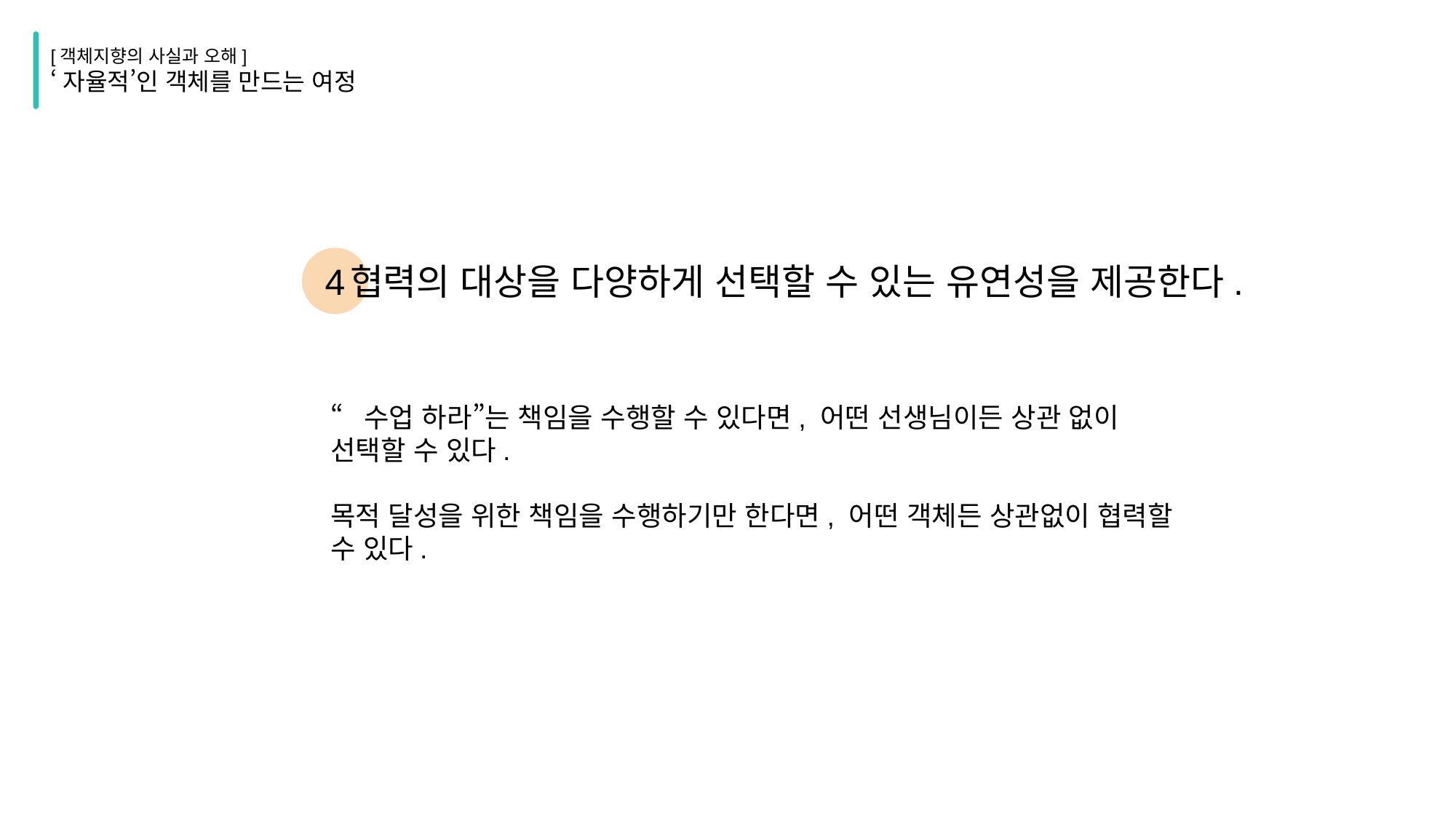

[객체지향의 사실과 오해]
‘자율적’인 객체를 만드는 여정

4
협력의 대상을 다양하게 선택할 수 있는 유연성을 제공한다.
“수업 하라”는 책임을 수행할 수 있다면, 어떤 선생님이든 상관 없이 선택할 수 있다.

목적 달성을 위한 책임을 수행하기만 한다면, 어떤 객체든 상관없이 협력할 수 있다.